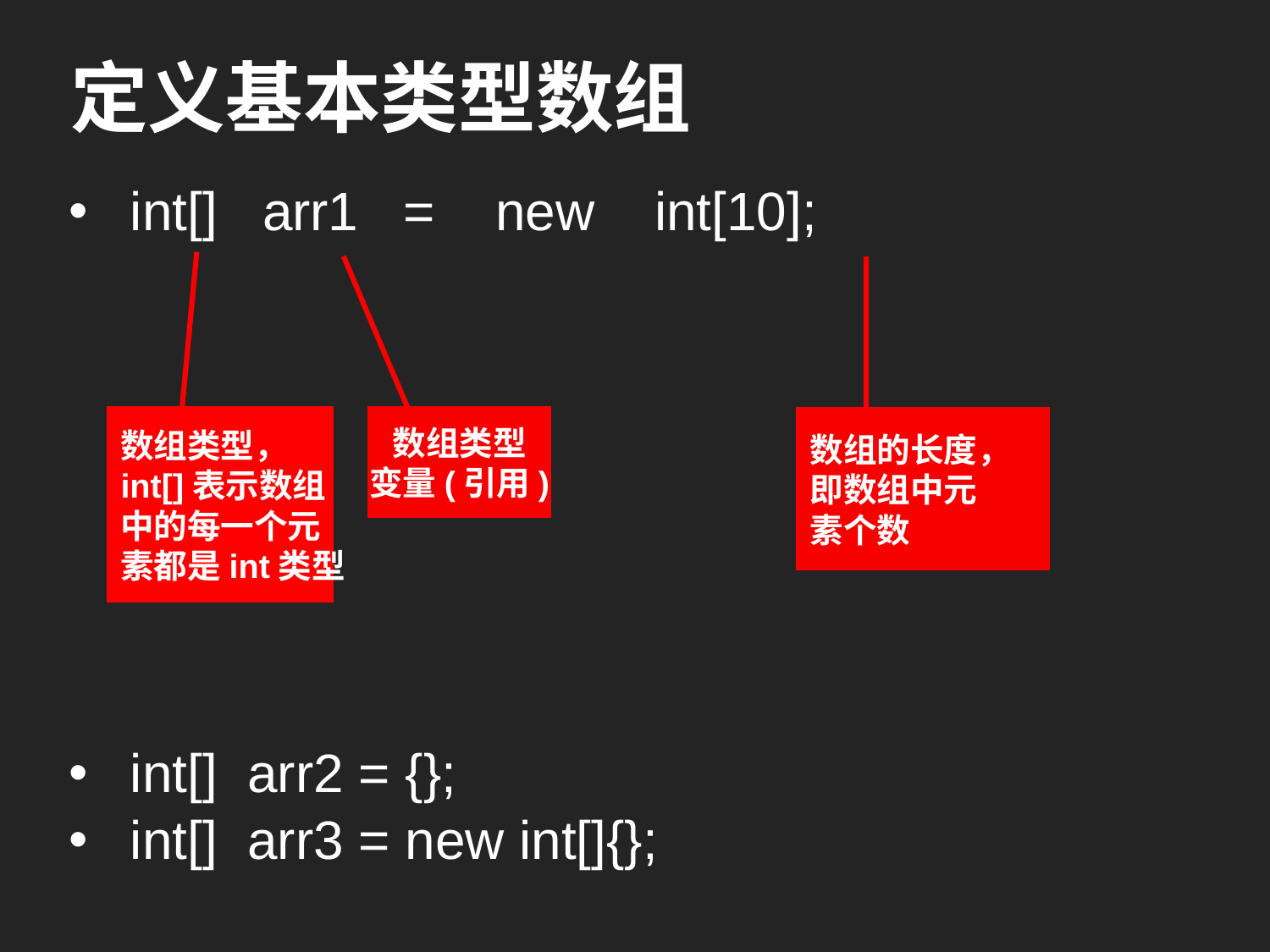

# 定义基本类型数组
int[]   arr1   =    new    int[10];

int[]  arr2 = {};
int[]  arr3 = new int[]{};

数组类型
变量(引用)
数组类型，
int[]表示数组
中的每一个元
素都是int类型
数组的长度，
即数组中元
素个数